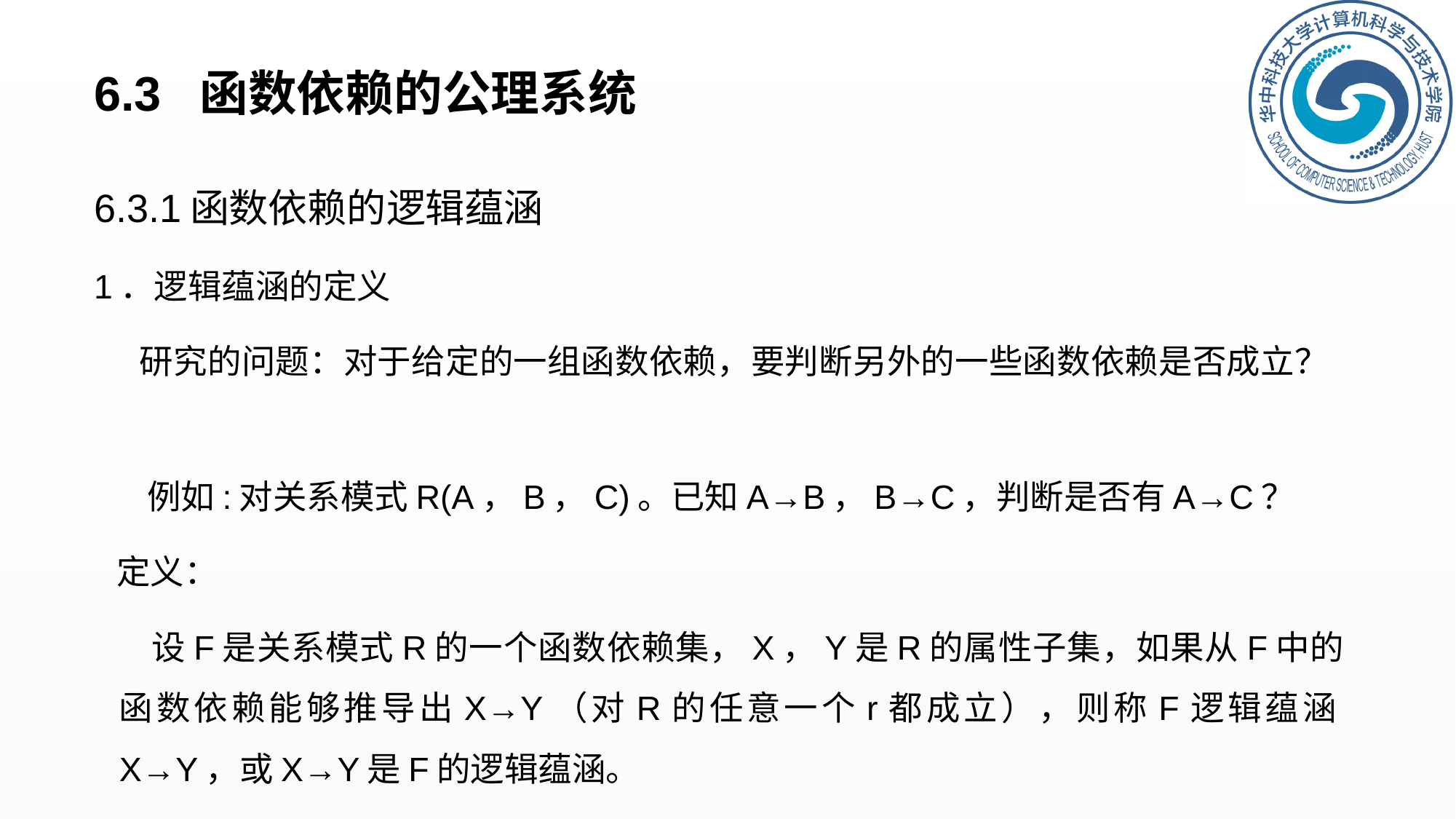

# 6.3  函数依赖的公理系统
6.3.1函数依赖的逻辑蕴涵
1．逻辑蕴涵的定义
      研究的问题：对于给定的一组函数依赖，要判断另外的一些函数依赖是否成立？
      例如:对关系模式R(A，B，C)。已知A→B，B→C，判断是否有A→C？
  定义：
      设F是关系模式R的一个函数依赖集，X，Y是R的属性子集，如果从F中的函数依赖能够推导出X→Y（对R的任意一个r都成立），则称F逻辑蕴涵X→Y，或X→Y是F的逻辑蕴涵。